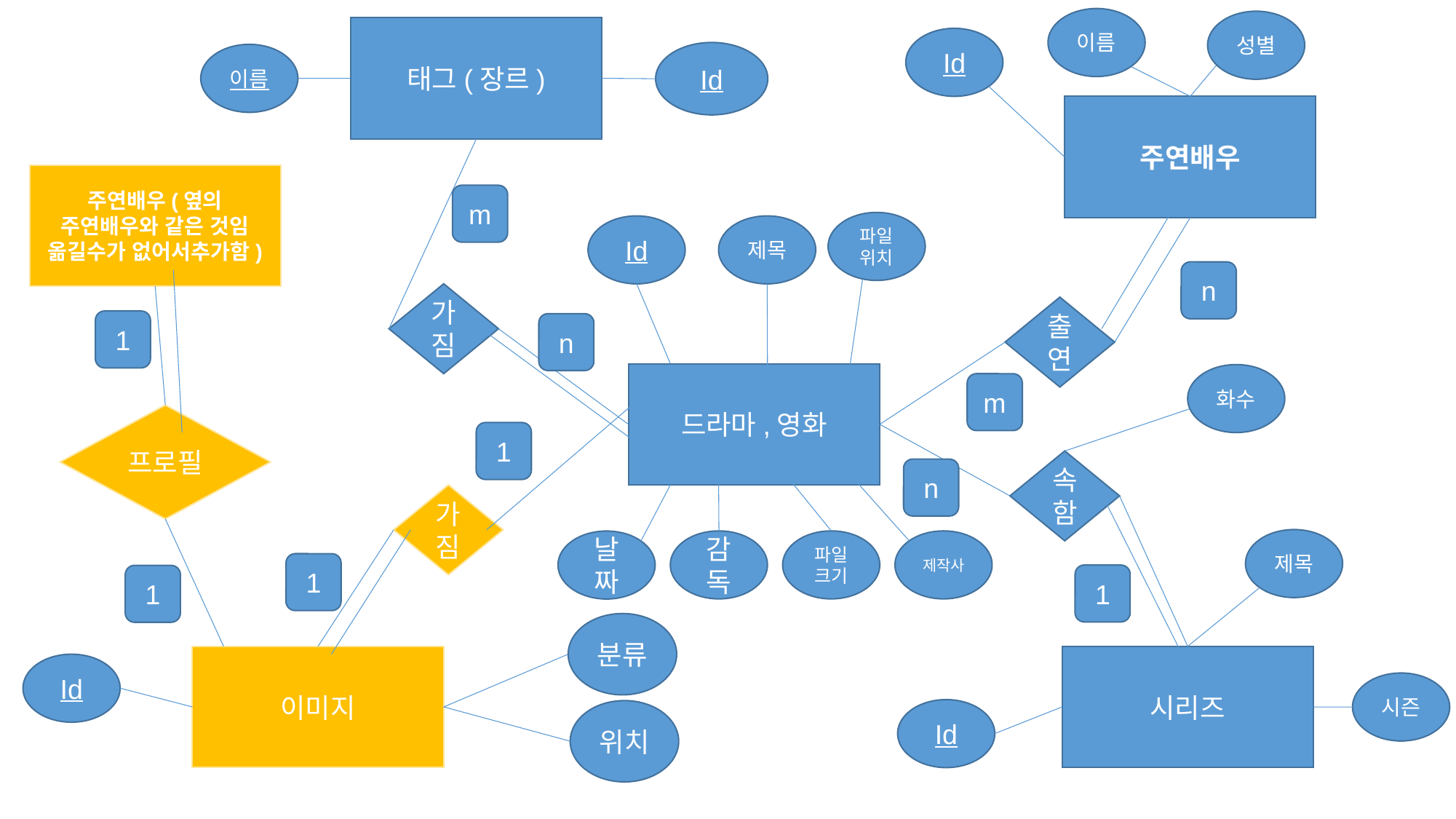

이름
성별
태그(장르)
Id
Id
이름
주연배우
주연배우(옆의 주연배우와 같은 것임 옮길수가 없어서추가함)
m
파일위치
Id
제목
n
가짐
출연
1
n
드라마,영화
화수
m
프로필
1
속함
n
가짐
제목
감독
파일크기
제작사
날짜
1
1
1
분류
이미지
시리즈
Id
시즌
Id
위치